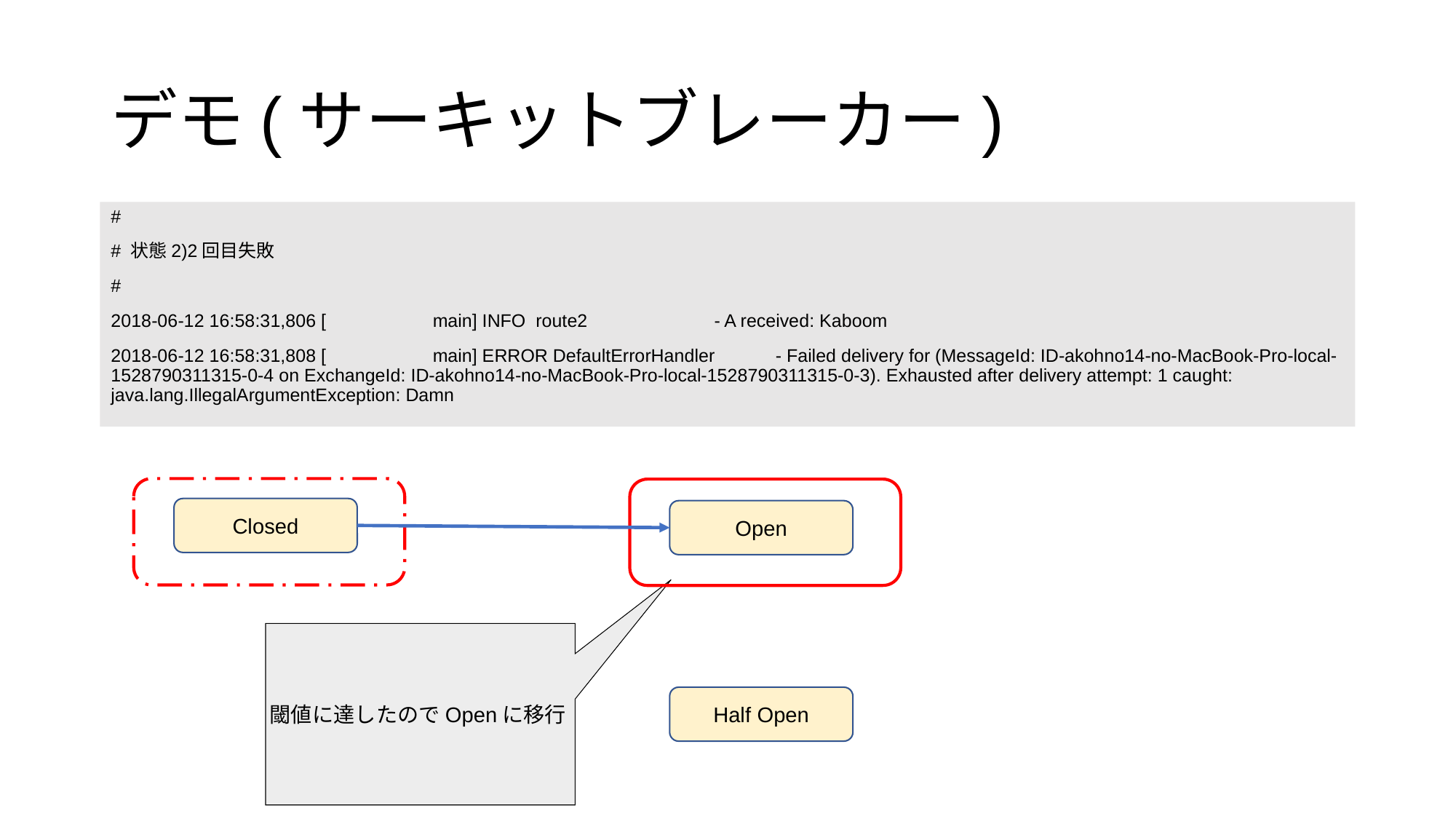

# デモ(サーキットブレーカー)
#
# 状態2)2回目失敗
#
2018-06-12 16:58:31,806 [                     main] INFO  route2                         - A received: Kaboom
2018-06-12 16:58:31,808 [                     main] ERROR DefaultErrorHandler            - Failed delivery for (MessageId: ID-akohno14-no-MacBook-Pro-local-1528790311315-0-4 on ExchangeId: ID-akohno14-no-MacBook-Pro-local-1528790311315-0-3). Exhausted after delivery attempt: 1 caught: java.lang.IllegalArgumentException: Damn

Closed
Open
閾値に達したのでOpenに移行
Half Open